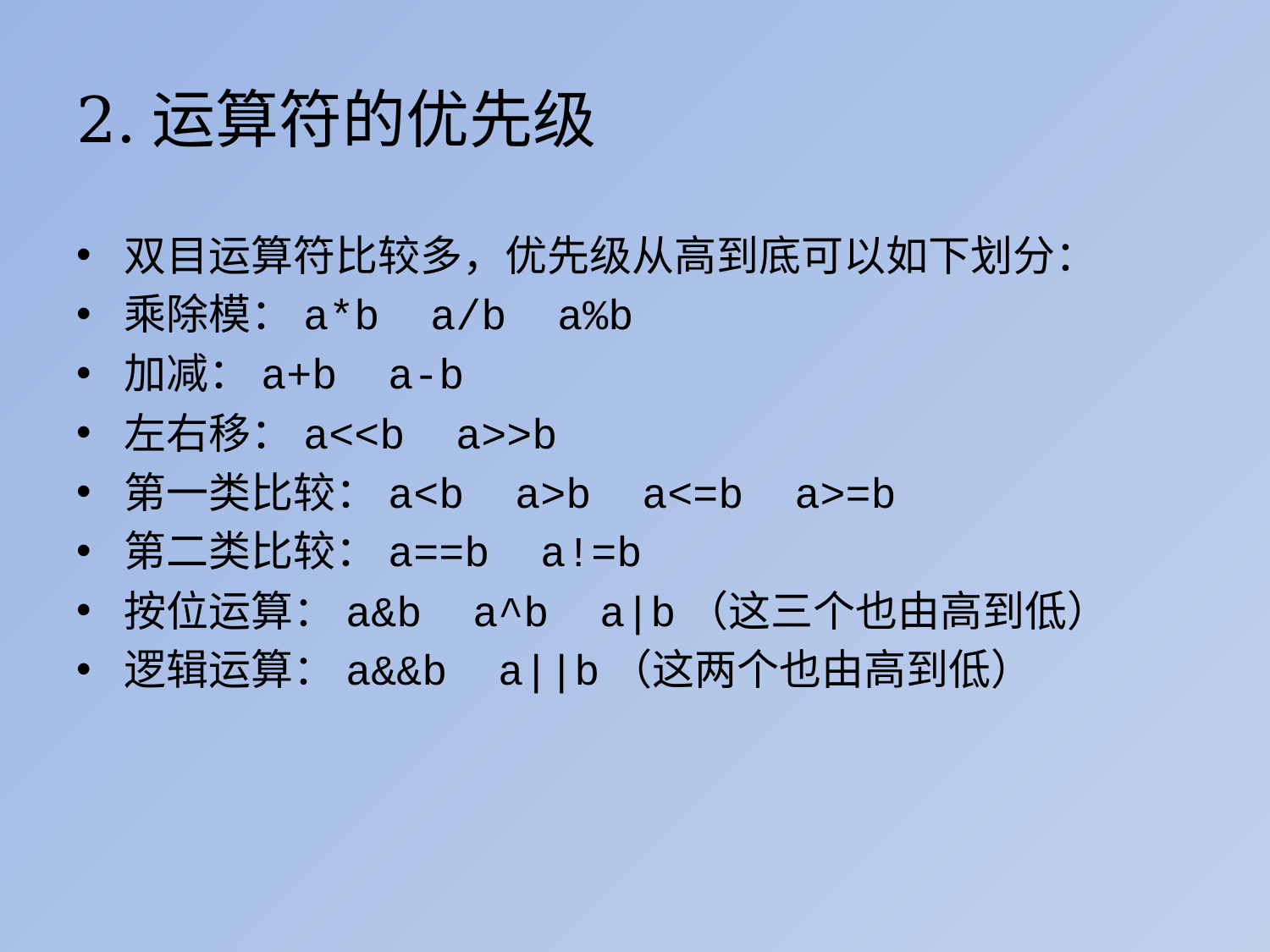

# 2.运算符的优先级
双目运算符比较多，优先级从高到底可以如下划分：
乘除模：a*b  a/b  a%b
加减：a+b  a-b
左右移：a<<b  a>>b
第一类比较：a<b  a>b  a<=b  a>=b
第二类比较：a==b  a!=b
按位运算：a&b  a^b  a|b（这三个也由高到低）
逻辑运算：a&&b  a||b（这两个也由高到低）